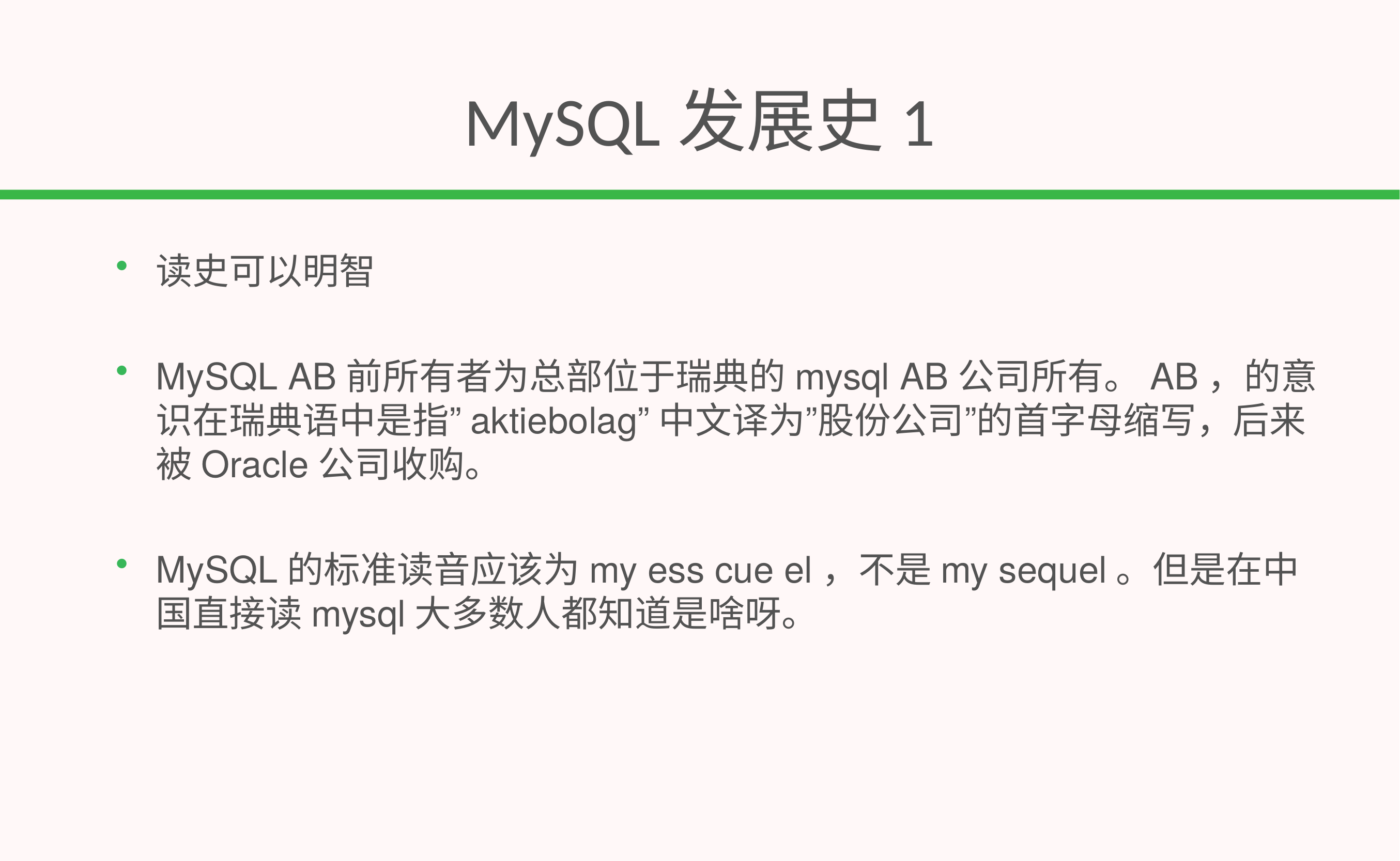

# MySQL发展史1
读史可以明智

MySQL AB前所有者为总部位于瑞典的mysql AB公司所有。AB，的意识在瑞典语中是指”aktiebolag”中文译为”股份公司”的首字母缩写，后来被Oracle公司收购。

MySQL的标准读音应该为my ess cue el，不是my sequel。但是在中国直接读mysql大多数人都知道是啥呀。